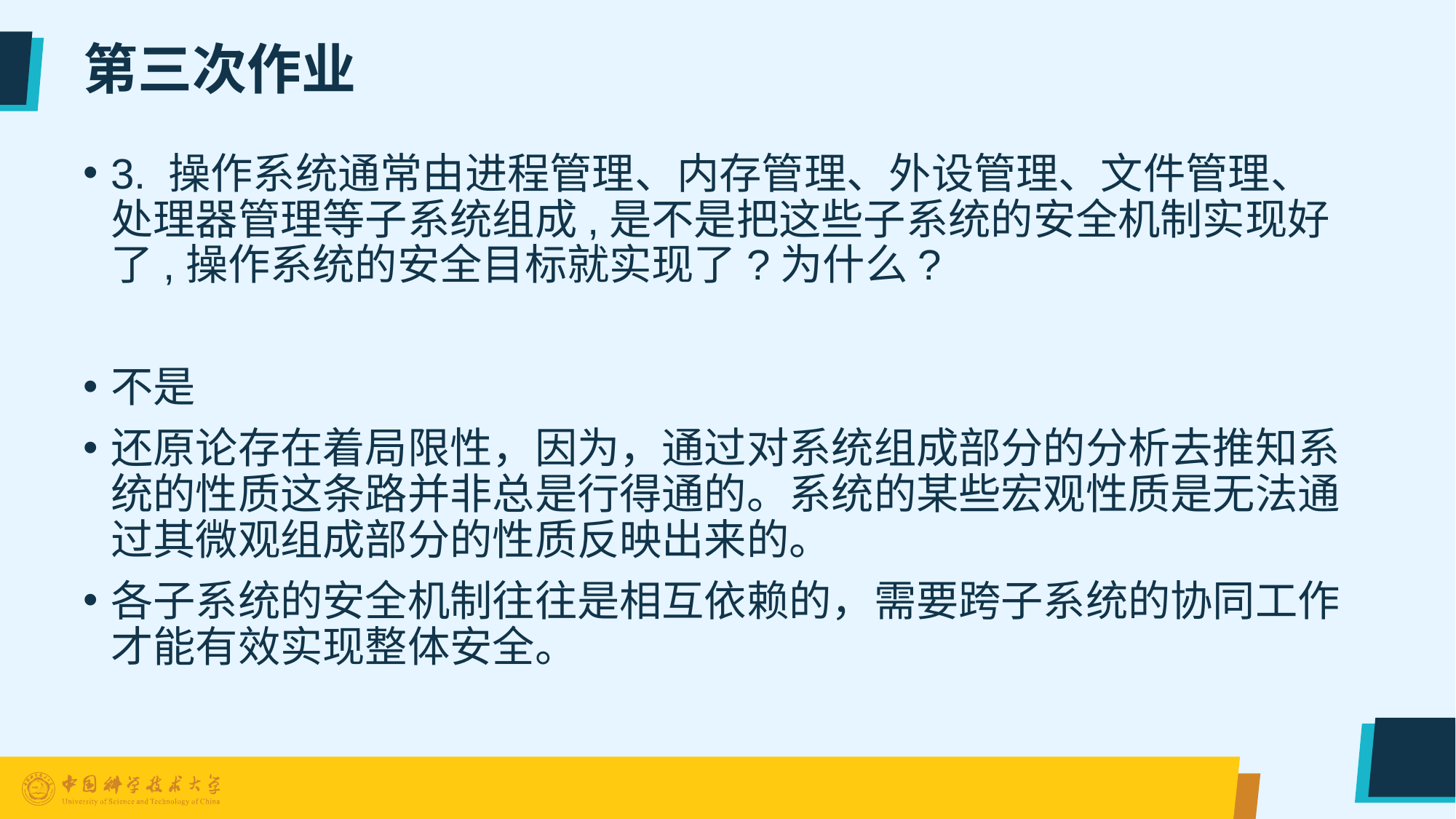

# 第三次作业
3. 操作系统通常由进程管理、内存管理、外设管理、文件管理、处理器管理等子系统组成,是不是把这些子系统的安全机制实现好了,操作系统的安全目标就实现了?为什么?

不是
还原论存在着局限性，因为，通过对系统组成部分的分析去推知系统的性质这条路并非总是行得通的。系统的某些宏观性质是无法通过其微观组成部分的性质反映出来的。
各子系统的安全机制往往是相互依赖的，需要跨子系统的协同工作才能有效实现整体安全。
2